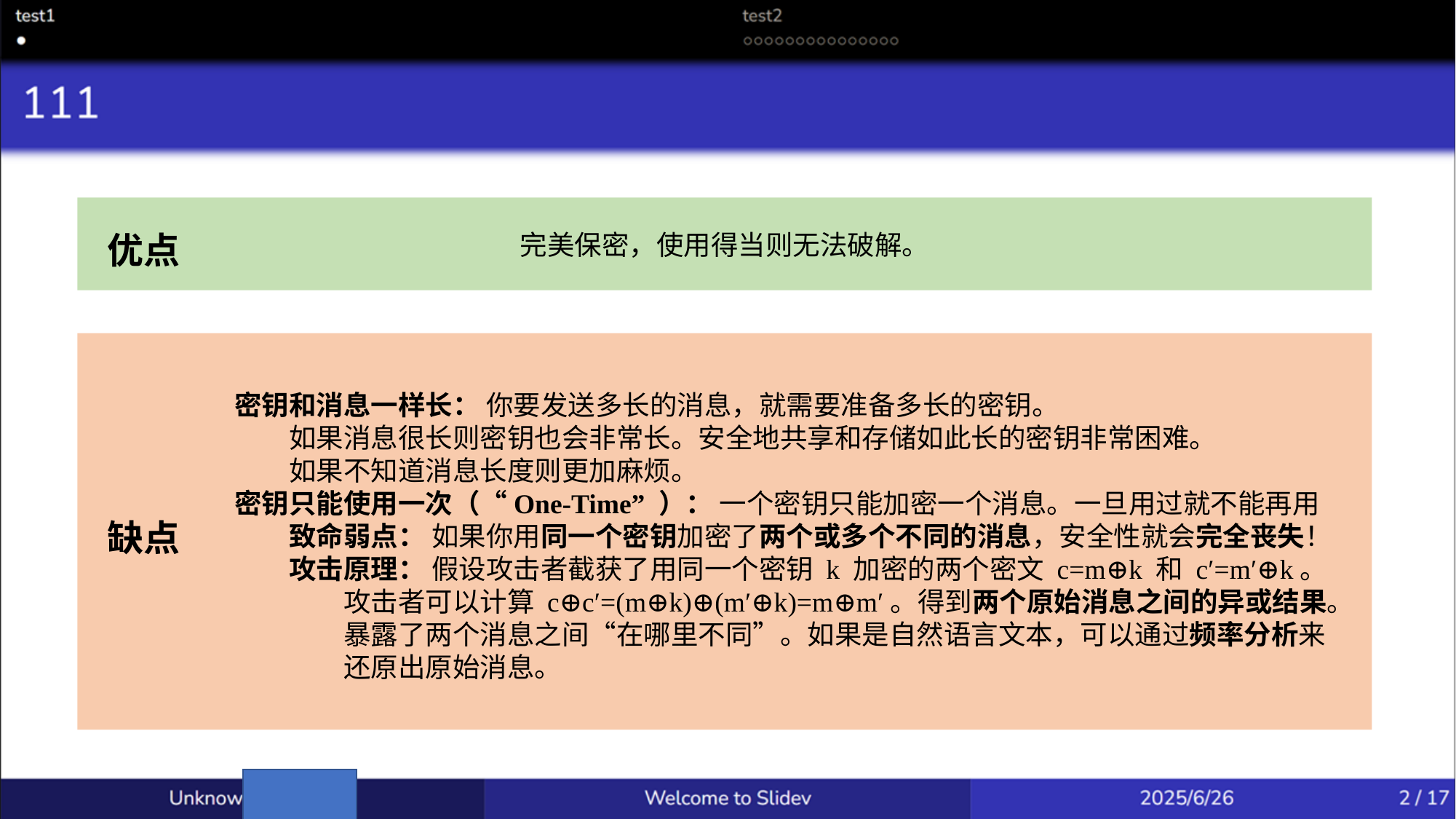

完美保密，使用得当则无法破解。
优点

密钥和消息一样长： 你要发送多长的消息，就需要准备多长的密钥。
如果消息很长则密钥也会非常长。安全地共享和存储如此长的密钥非常困难。
如果不知道消息长度则更加麻烦。
密钥只能使用一次（“One-Time” ）： 一个密钥只能加密一个消息。一旦用过就不能再用
致命弱点： 如果你用同一个密钥加密了两个或多个不同的消息，安全性就会完全丧失！攻击原理： 假设攻击者截获了用同一个密钥 k 加密的两个密文 c=m⊕k 和 c′=m′⊕k。
攻击者可以计算 c⊕c′=(m⊕k)⊕(m′⊕k)=m⊕m′。得到两个原始消息之间的异或结果。暴露了两个消息之间“在哪里不同”。如果是自然语言文本，可以通过频率分析来还原出原始消息。
缺点